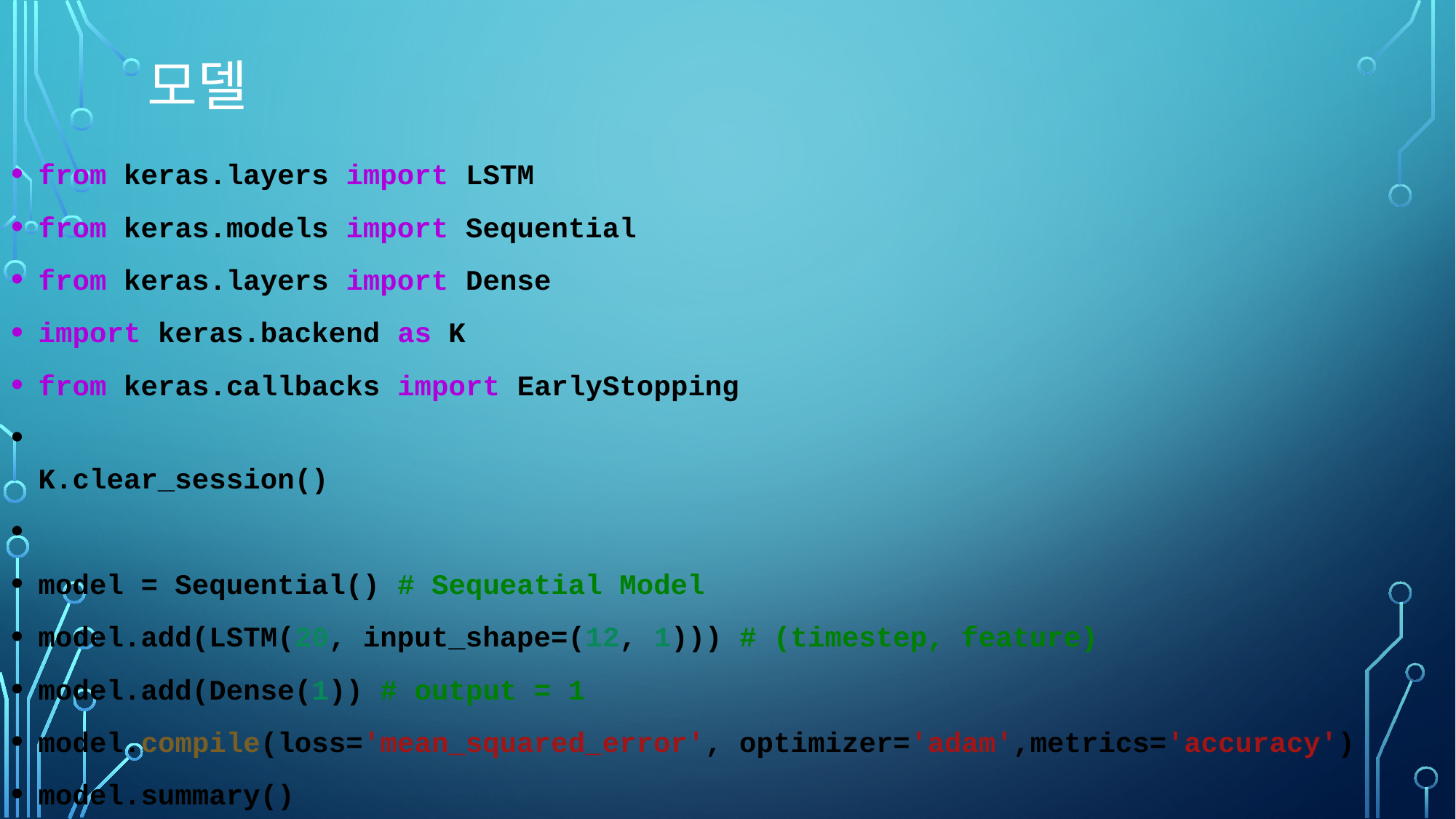

# 모델
from keras.layers import LSTM
from keras.models import Sequential
from keras.layers import Dense
import keras.backend as K
from keras.callbacks import EarlyStopping
K.clear_session()

model = Sequential() # Sequeatial Model
model.add(LSTM(20, input_shape=(12, 1))) # (timestep, feature)
model.add(Dense(1)) # output = 1
model.compile(loss='mean_squared_error', optimizer='adam',metrics='accuracy')
model.summary()